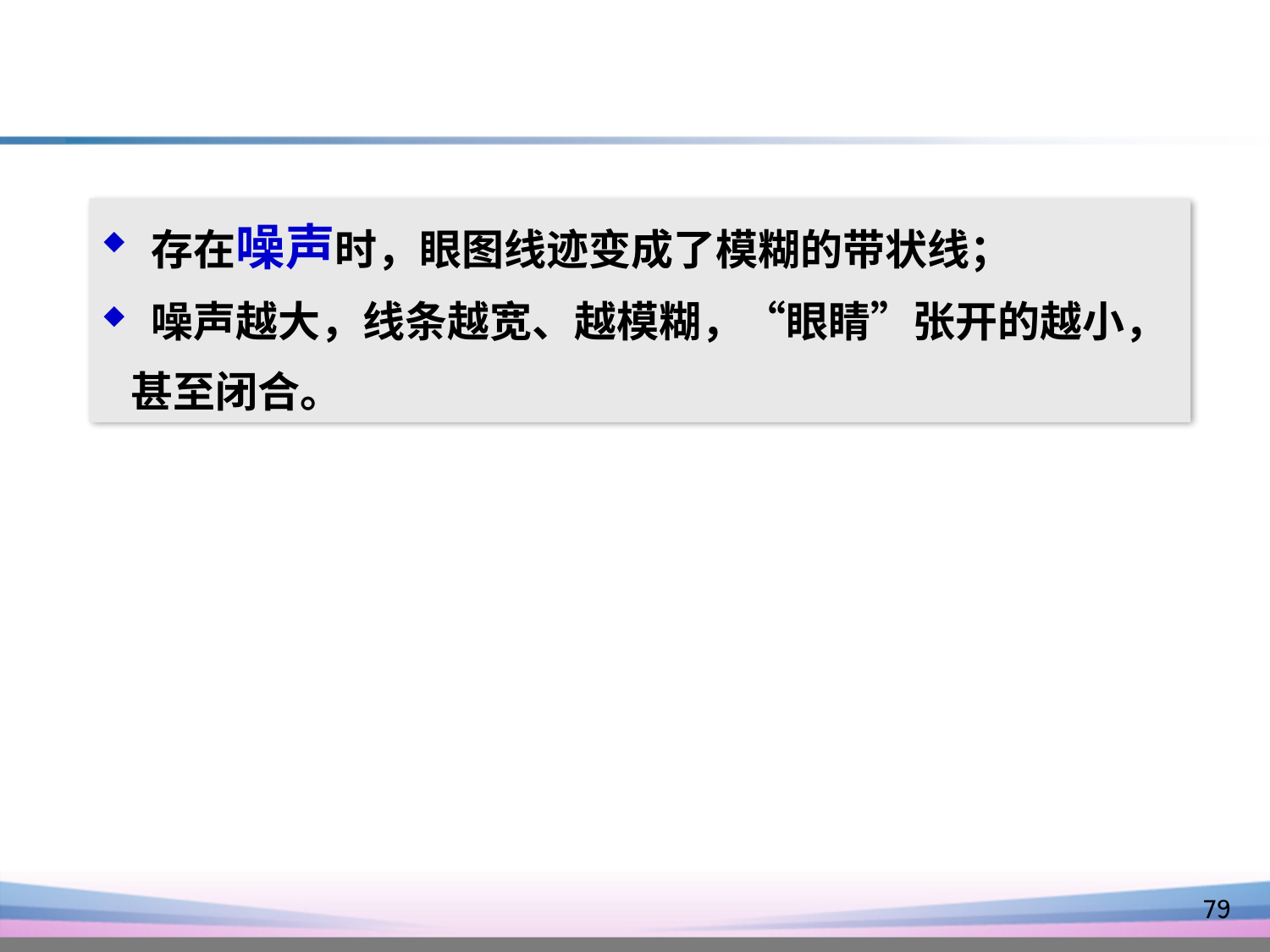

存在噪声时，眼图线迹变成了模糊的带状线；
 噪声越大，线条越宽、越模糊，“眼睛”张开的越小，
  甚至闭合。
79